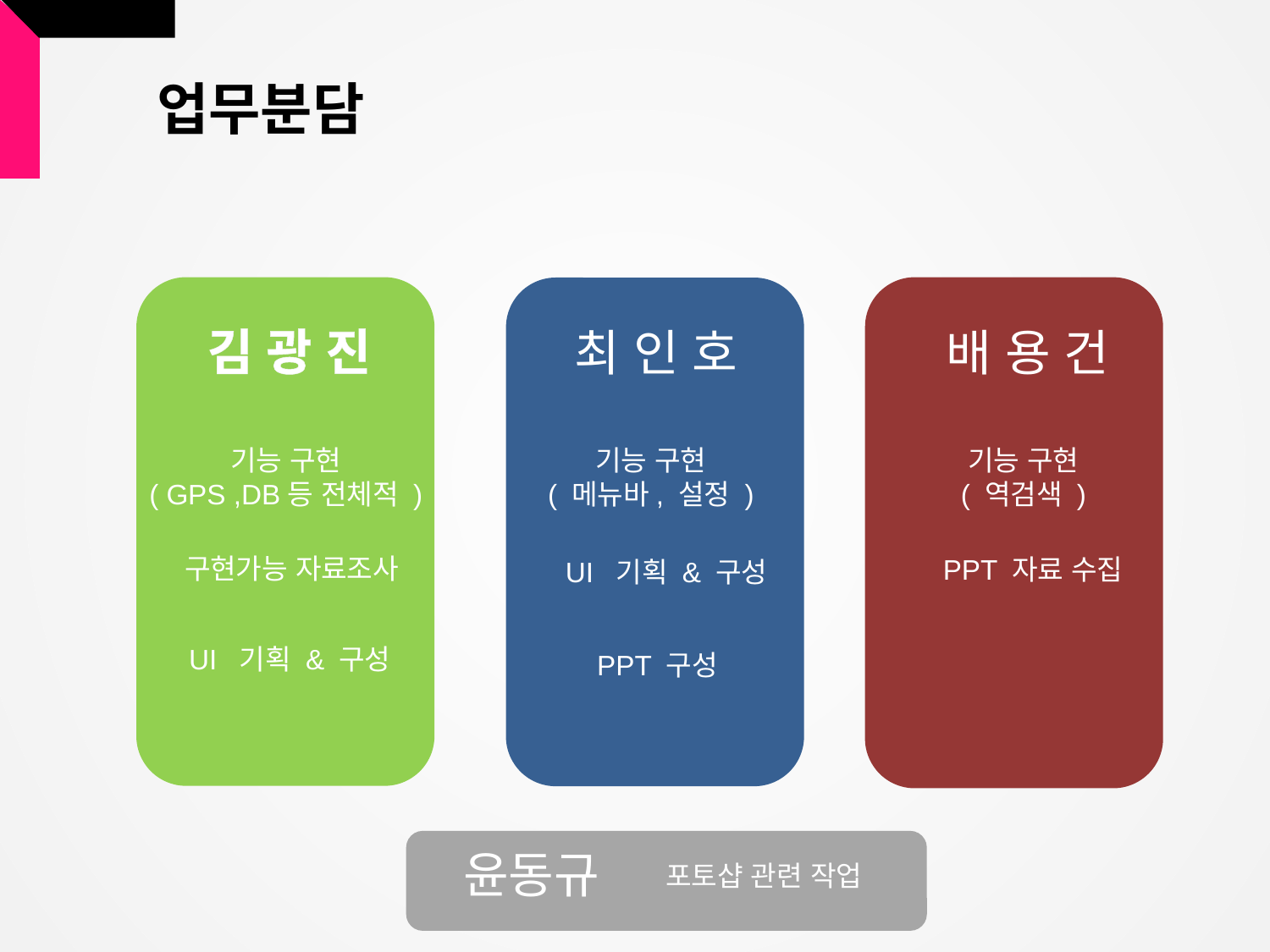

업무분담

김 광 진
기능 구현
( GPS ,DB등 전체적 )
구현가능 자료조사
UI  기획 & 구성

배 용 건
기능 구현
( 역검색 )
PPT 자료 수집

최 인 호
기능 구현
( 메뉴바, 설정 )
UI  기획 & 구성
PPT 구성

윤동규
포토샵 관련 작업